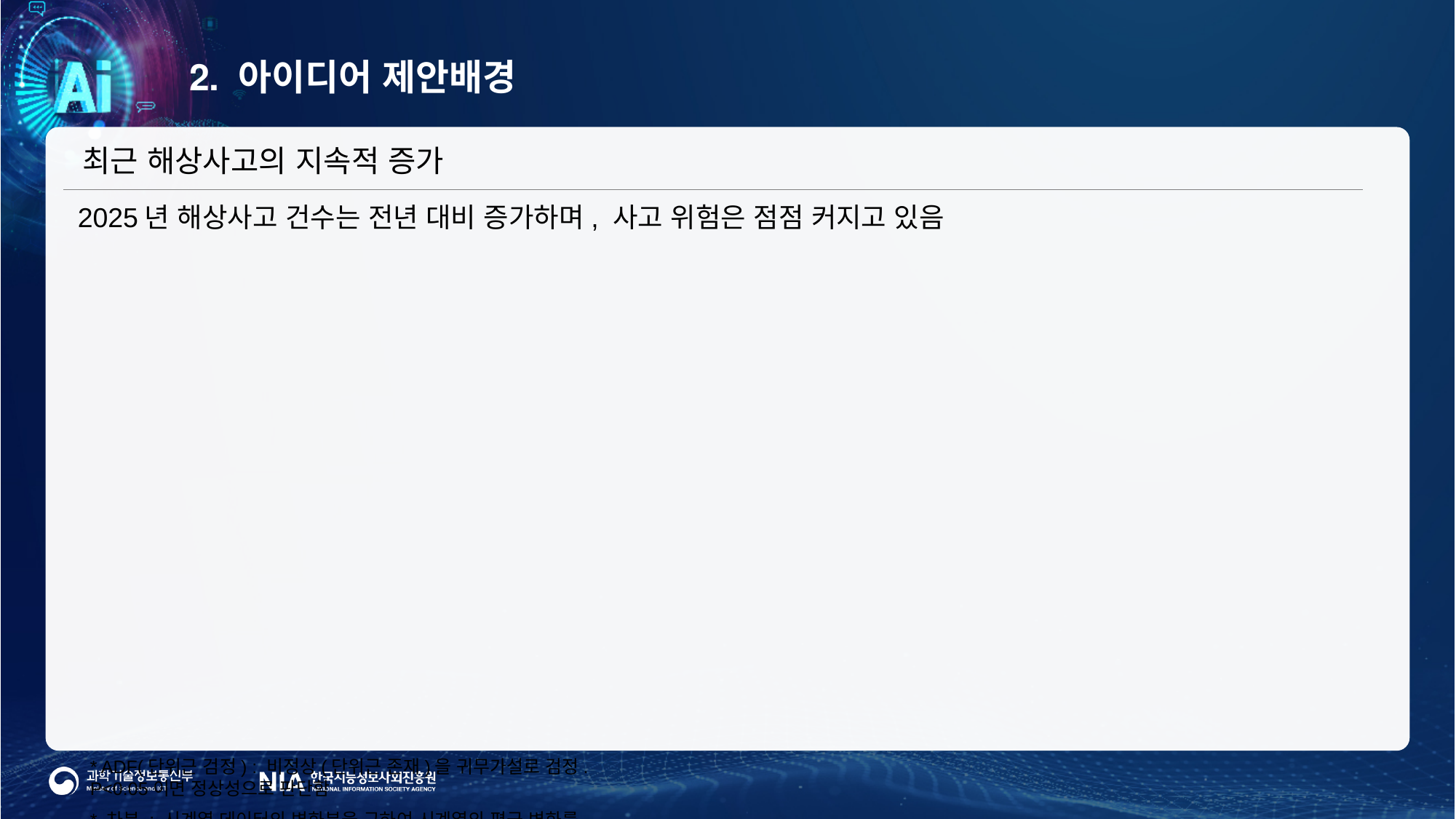

2. 아이디어 제안배경
최근 해상사고의 지속적 증가
2025년 해상사고 건수는 전년 대비 증가하며, 사고 위험은 점점 커지고 있음
* ADF(단위근 검정) : 비정상(단위근 존재)을 귀무가설로 검정. P<0.05이면 정상성으로 판단함
* 차분 : 시계열 데이터의 변화분을 구하여 시계열의 평균 변화를 일정하게 만드는 과정